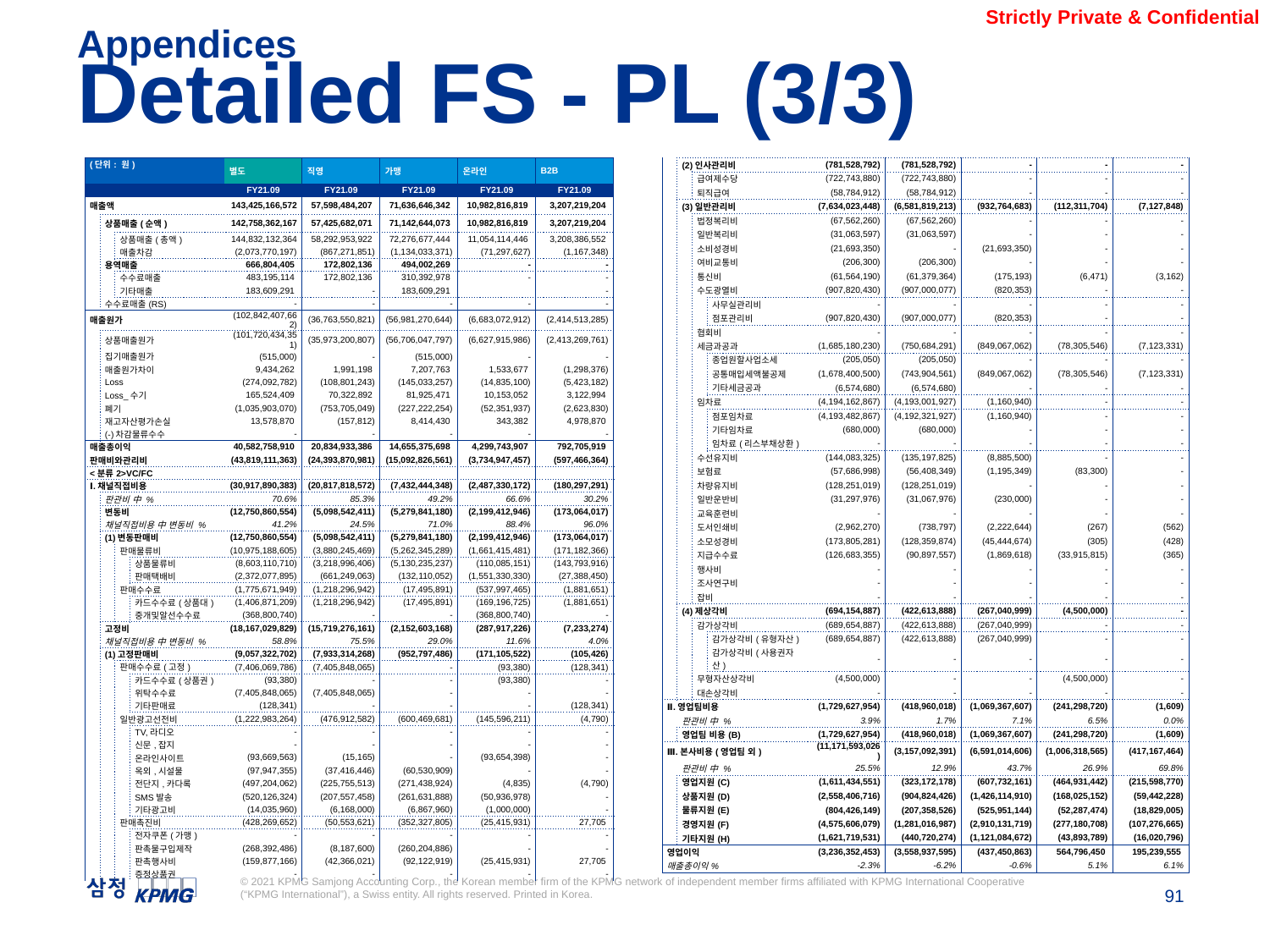

Appendices
Detailed FS - PL (3/3)
| (단위: 원) |  |  |  | 별도 | 직영 | 가맹 | 온라인 | B2B |
| --- | --- | --- | --- | --- | --- | --- | --- | --- |
|  |  |  |  | FY21.09 | FY21.09 | FY21.09 | FY21.09 | FY21.09 |
| 매출액 |  |  |  | 143,425,166,572 | 57,598,484,207 | 71,636,646,342 | 10,982,816,819 | 3,207,219,204 |
|  | 상품매출(순액) |  |  | 142,758,362,167 | 57,425,682,071 | 71,142,644,073 | 10,982,816,819 | 3,207,219,204 |
|  |  | 상품매출(총액) |  | 144,832,132,364 | 58,292,953,922 | 72,276,677,444 | 11,054,114,446 | 3,208,386,552 |
|  |  | 매출차감 |  | (2,073,770,197) | (867,271,851) | (1,134,033,371) | (71,297,627) | (1,167,348) |
|  | 용역매출 |  |  | 666,804,405 | 172,802,136 | 494,002,269 | - | - |
|  |  | 수수료매출 |  | 483,195,114 | 172,802,136 | 310,392,978 | - | - |
|  |  | 기타매출 |  | 183,609,291 | - | 183,609,291 |  | - |
|  | 수수료매출(RS) |  |  | - | - | - | - | - |
| 매출원가 |  |  |  | (102,842,407,662) | (36,763,550,821) | (56,981,270,644) | (6,683,072,912) | (2,414,513,285) |
|  | 상품매출원가 |  |  | (101,720,434,351) | (35,973,200,807) | (56,706,047,797) | (6,627,915,986) | (2,413,269,761) |
|  | 집기매출원가 |  |  | (515,000) | - | (515,000) | - | - |
|  | 매출원가차이 |  |  | 9,434,262 | 1,991,198 | 7,207,763 | 1,533,677 | (1,298,376) |
|  | Loss |  |  | (274,092,782) | (108,801,243) | (145,033,257) | (14,835,100) | (5,423,182) |
|  | Loss\_수기 |  |  | 165,524,409 | 70,322,892 | 81,925,471 | 10,153,052 | 3,122,994 |
|  | 폐기 |  |  | (1,035,903,070) | (753,705,049) | (227,222,254) | (52,351,937) | (2,623,830) |
|  | 재고자산평가손실 |  |  | 13,578,870 | (157,812) | 8,414,430 | 343,382 | 4,978,870 |
|  | (-)차감물류수수 |  |  | - | - | - | - | - |
| 매출총이익 |  |  |  | 40,582,758,910 | 20,834,933,386 | 14,655,375,698 | 4,299,743,907 | 792,705,919 |
| 판매비와관리비 |  |  |  | (43,819,111,363) | (24,393,870,981) | (15,092,826,561) | (3,734,947,457) | (597,466,364) |
| <분류2>VC/FC |  |  |  |  |  |  |  |  |
| Ⅰ.채널직접비용 |  |  |  | (30,917,890,383) | (20,817,818,572) | (7,432,444,348) | (2,487,330,172) | (180,297,291) |
|  | 판관비 中 % |  |  | 70.6% | 85.3% | 49.2% | 66.6% | 30.2% |
|  | 변동비 |  |  | (12,750,860,554) | (5,098,542,411) | (5,279,841,180) | (2,199,412,946) | (173,064,017) |
|  | 채널직접비용 中 변동비 % |  |  | 41.2% | 24.5% | 71.0% | 88.4% | 96.0% |
|  | (1)변동판매비 |  |  | (12,750,860,554) | (5,098,542,411) | (5,279,841,180) | (2,199,412,946) | (173,064,017) |
|  |  | 판매물류비 |  | (10,975,188,605) | (3,880,245,469) | (5,262,345,289) | (1,661,415,481) | (171,182,366) |
|  |  |  | 상품물류비 | (8,603,110,710) | (3,218,996,406) | (5,130,235,237) | (110,085,151) | (143,793,916) |
|  |  |  | 판매택배비 | (2,372,077,895) | (661,249,063) | (132,110,052) | (1,551,330,330) | (27,388,450) |
|  |  | 판매수수료 |  | (1,775,671,949) | (1,218,296,942) | (17,495,891) | (537,997,465) | (1,881,651) |
|  |  |  | 카드수수료(상품대) | (1,406,871,209) | (1,218,296,942) | (17,495,891) | (169,196,725) | (1,881,651) |
|  |  |  | 중개및알선수수료 | (368,800,740) | - | - | (368,800,740) | - |
|  | 고정비 |  |  | (18,167,029,829) | (15,719,276,161) | (2,152,603,168) | (287,917,226) | (7,233,274) |
|  | 채널직접비용 中 변동비 % |  |  | 58.8% | 75.5% | 29.0% | 11.6% | 4.0% |
|  | (1)고정판매비 |  |  | (9,057,322,702) | (7,933,314,268) | (952,797,486) | (171,105,522) | (105,426) |
|  |  | 판매수수료(고정) |  | (7,406,069,786) | (7,405,848,065) | - | (93,380) | (128,341) |
|  |  |  | 카드수수료(상품권) | (93,380) | - | - | (93,380) | - |
|  |  |  | 위탁수수료 | (7,405,848,065) | (7,405,848,065) | - | - | - |
|  |  |  | 기타판매료 | (128,341) | - | - | - | (128,341) |
|  |  | 일반광고선전비 |  | (1,222,983,264) | (476,912,582) | (600,469,681) | (145,596,211) | (4,790) |
|  |  |  | TV,라디오 | - | - | - | - | - |
|  |  |  | 신문,잡지 | - | - | - | - | - |
|  |  |  | 온라인사이트 | (93,669,563) | (15,165) | - | (93,654,398) | - |
|  |  |  | 옥외,시설물 | (97,947,355) | (37,416,446) | (60,530,909) | - | - |
|  |  |  | 전단지,카다록 | (497,204,062) | (225,755,513) | (271,438,924) | (4,835) | (4,790) |
|  |  |  | SMS발송 | (520,126,324) | (207,557,458) | (261,631,888) | (50,936,978) | - |
|  |  |  | 기타광고비 | (14,035,960) | (6,168,000) | (6,867,960) | (1,000,000) | - |
|  |  | 판매촉진비 |  | (428,269,652) | (50,553,621) | (352,327,805) | (25,415,931) | 27,705 |
|  |  |  | 전자쿠폰(가맹) | - | - | - | - | - |
|  |  |  | 판촉물구입제작 | (268,392,486) | (8,187,600) | (260,204,886) | - | - |
|  |  |  | 판촉행사비 | (159,877,166) | (42,366,021) | (92,122,919) | (25,415,931) | 27,705 |
|  |  |  | 증정상품권 | - | - | - | - | - |
|  | (2)인사관리비 |  |  | (781,528,792) | (781,528,792) | - | - | - |
| --- | --- | --- | --- | --- | --- | --- | --- | --- |
|  |  | 급여제수당 |  | (722,743,880) | (722,743,880) | - | - | - |
|  |  | 퇴직급여 |  | (58,784,912) | (58,784,912) | - | - | - |
|  | (3)일반관리비 |  |  | (7,634,023,448) | (6,581,819,213) | (932,764,683) | (112,311,704) | (7,127,848) |
|  |  | 법정복리비 |  | (67,562,260) | (67,562,260) | - | - | - |
|  |  | 일반복리비 |  | (31,063,597) | (31,063,597) | - | - | - |
|  |  | 소비성경비 |  | (21,693,350) | - | (21,693,350) | - | - |
|  |  | 여비교통비 |  | (206,300) | (206,300) | - | - | - |
|  |  | 통신비 |  | (61,564,190) | (61,379,364) | (175,193) | (6,471) | (3,162) |
|  |  | 수도광열비 |  | (907,820,430) | (907,000,077) | (820,353) | - | - |
|  |  |  | 사무실관리비 | - | - | - | - | - |
|  |  |  | 점포관리비 | (907,820,430) | (907,000,077) | (820,353) | - | - |
|  |  | 협회비 |  | - | - | - | - | - |
|  |  | 세금과공과 |  | (1,685,180,230) | (750,684,291) | (849,067,062) | (78,305,546) | (7,123,331) |
|  |  |  | 종업원할사업소세 | (205,050) | (205,050) | - | - | - |
|  |  |  | 공통매입세액불공제 | (1,678,400,500) | (743,904,561) | (849,067,062) | (78,305,546) | (7,123,331) |
|  |  |  | 기타세금공과 | (6,574,680) | (6,574,680) | - | - | - |
|  |  | 임차료 |  | (4,194,162,867) | (4,193,001,927) | (1,160,940) | - | - |
|  |  |  | 점포임차료 | (4,193,482,867) | (4,192,321,927) | (1,160,940) | - | - |
|  |  |  | 기타임차료 | (680,000) | (680,000) | - | - | - |
|  |  |  | 임차료(리스부채상환) | - | - | - | - | - |
|  |  | 수선유지비 |  | (144,083,325) | (135,197,825) | (8,885,500) | - | - |
|  |  | 보험료 |  | (57,686,998) | (56,408,349) | (1,195,349) | (83,300) | - |
|  |  | 차량유지비 |  | (128,251,019) | (128,251,019) | - | - | - |
|  |  | 일반운반비 |  | (31,297,976) | (31,067,976) | (230,000) | - | - |
|  |  | 교육훈련비 |  | - | - | - | - | - |
|  |  | 도서인쇄비 |  | (2,962,270) | (738,797) | (2,222,644) | (267) | (562) |
|  |  | 소모성경비 |  | (173,805,281) | (128,359,874) | (45,444,674) | (305) | (428) |
|  |  | 지급수수료 |  | (126,683,355) | (90,897,557) | (1,869,618) | (33,915,815) | (365) |
|  |  | 행사비 |  | - | - | - | - | - |
|  |  | 조사연구비 |  | - | - | - | - | - |
|  |  | 잡비 |  | - | - | - | - | - |
|  | (4)제상각비 |  |  | (694,154,887) | (422,613,888) | (267,040,999) | (4,500,000) | - |
|  |  | 감가상각비 |  | (689,654,887) | (422,613,888) | (267,040,999) | - | - |
|  |  |  | 감가상각비(유형자산) | (689,654,887) | (422,613,888) | (267,040,999) | - | - |
|  |  |  | 감가상각비(사용권자산) | - | - | - | - | - |
|  |  | 무형자산상각비 |  | (4,500,000) | - | - | (4,500,000) | - |
|  |  | 대손상각비 |  | - | - | - | - | - |
| Ⅱ.영업팀비용 |  |  |  | (1,729,627,954) | (418,960,018) | (1,069,367,607) | (241,298,720) | (1,609) |
|  | 판관비 中 % |  |  | 3.9% | 1.7% | 7.1% | 6.5% | 0.0% |
|  | 영업팀 비용(B) |  |  | (1,729,627,954) | (418,960,018) | (1,069,367,607) | (241,298,720) | (1,609) |
| Ⅲ.본사비용(영업팀 외) |  |  |  | (11,171,593,026) | (3,157,092,391) | (6,591,014,606) | (1,006,318,565) | (417,167,464) |
|  | 판관비 中 % |  |  | 25.5% | 12.9% | 43.7% | 26.9% | 69.8% |
|  | 영업지원(C) |  |  | (1,611,434,551) | (323,172,178) | (607,732,161) | (464,931,442) | (215,598,770) |
|  | 상품지원(D) |  |  | (2,558,406,716) | (904,824,426) | (1,426,114,910) | (168,025,152) | (59,442,228) |
|  | 물류지원(E) |  |  | (804,426,149) | (207,358,526) | (525,951,144) | (52,287,474) | (18,829,005) |
|  | 경영지원(F) |  |  | (4,575,606,079) | (1,281,016,987) | (2,910,131,719) | (277,180,708) | (107,276,665) |
|  | 기타지원(H) |  |  | (1,621,719,531) | (440,720,274) | (1,121,084,672) | (43,893,789) | (16,020,796) |
| 영업이익 |  |  |  | (3,236,352,453) | (3,558,937,595) | (437,450,863) | 564,796,450 | 195,239,555 |
| 매출총이익% |  |  |  | -2.3% | -6.2% | -0.6% | 5.1% | 6.1% |